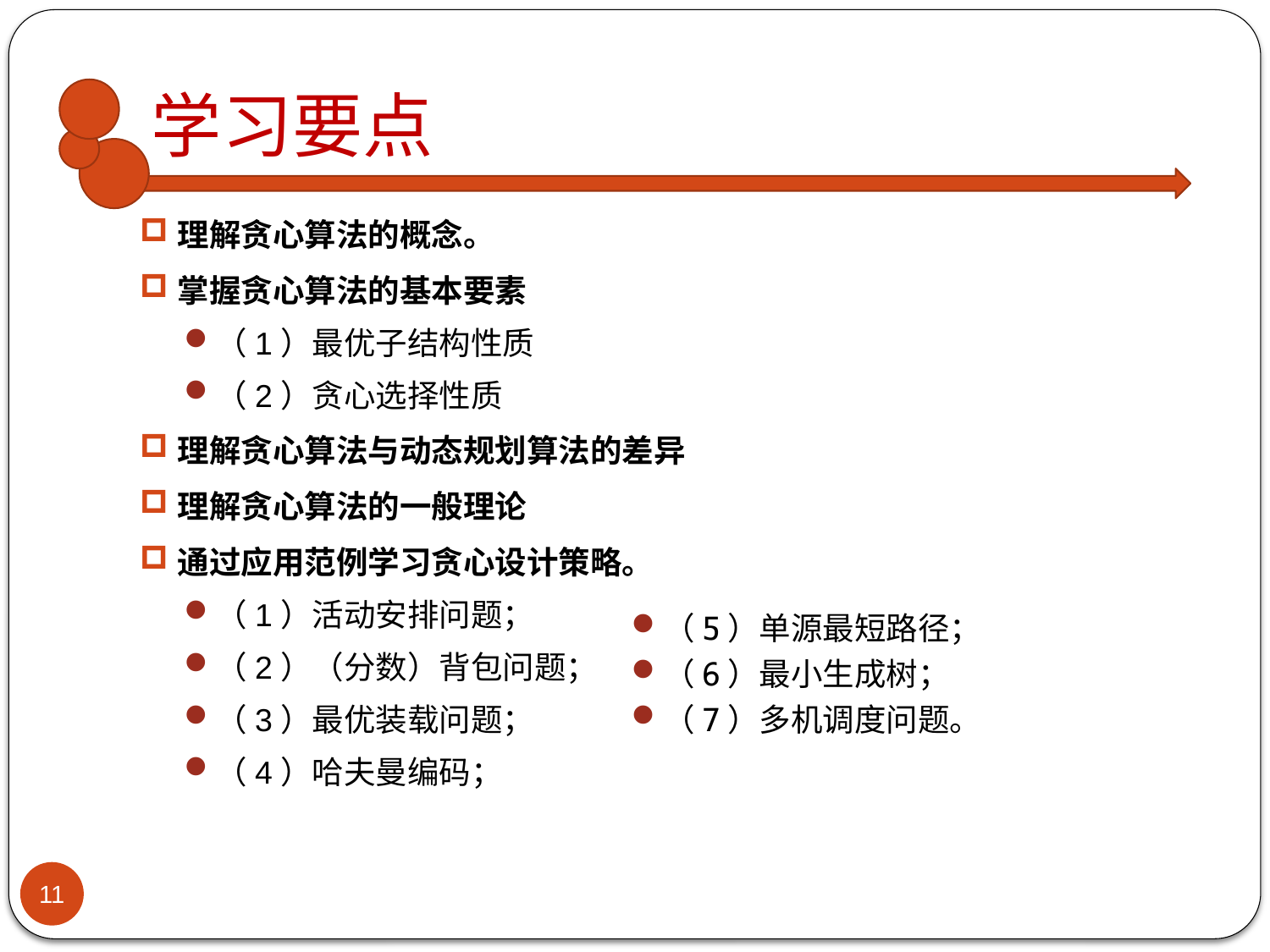

# 学习要点
理解贪心算法的概念。
掌握贪心算法的基本要素
（1）最优子结构性质
（2）贪心选择性质
理解贪心算法与动态规划算法的差异
理解贪心算法的一般理论
通过应用范例学习贪心设计策略。
（1）活动安排问题；
（2）（分数）背包问题；
（3）最优装载问题；
（4）哈夫曼编码；
（5）单源最短路径；
（6）最小生成树；
（7）多机调度问题。
11